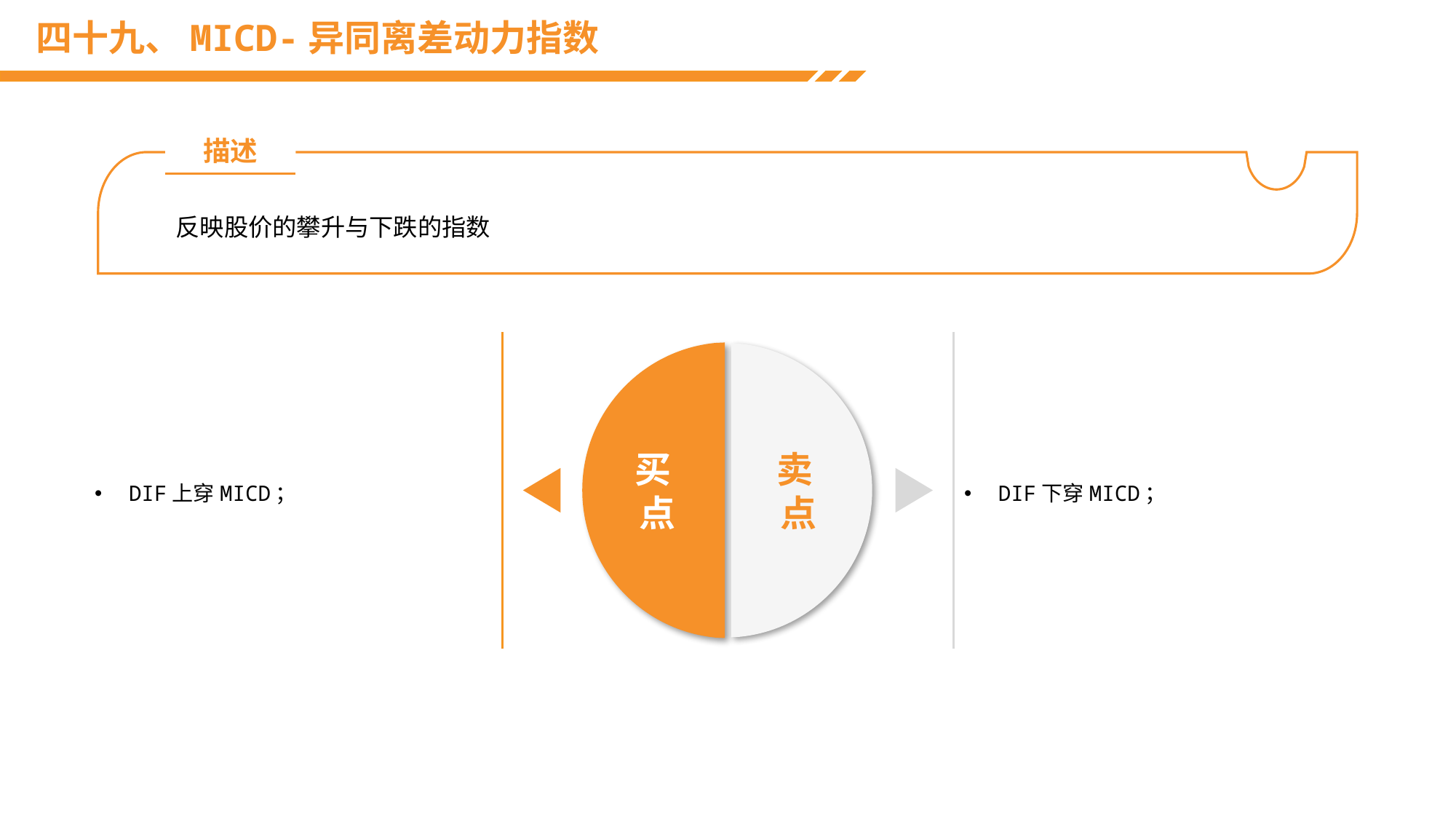

# 四十九、MICD-异同离差动力指数
描述

反映股价的攀升与下跌的指数
DIF上穿MICD；
DIF下穿MICD；

买
点
卖
点